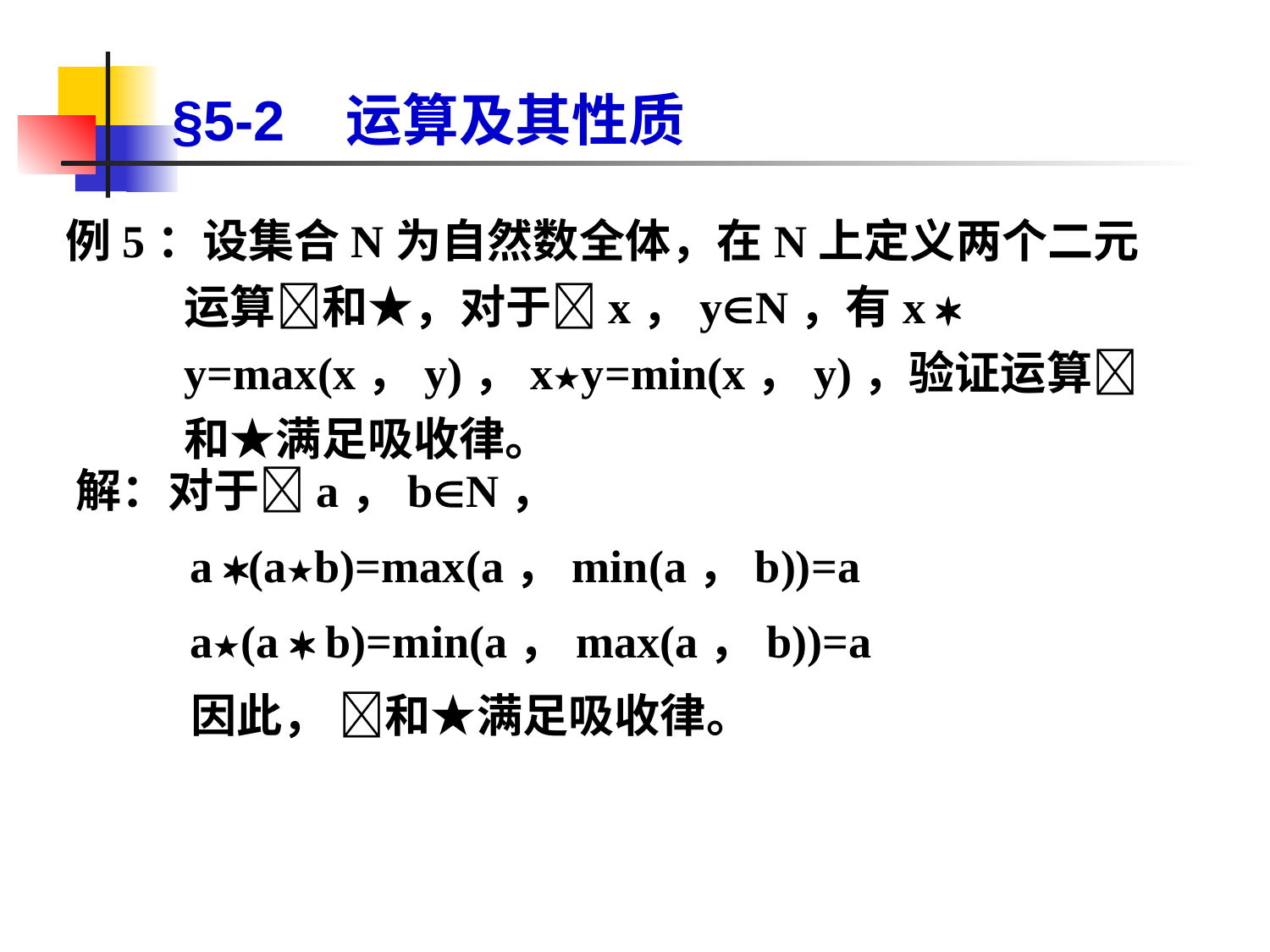

# §5-2   运算及其性质
例5：设集合N为自然数全体，在N上定义两个二元运算∗和★，对于∀x，y∈N，有x ∗ y=max(x，y)，x★y=min(x，y)，验证运算∗和★满足吸收律。
解：对于∀a，b∈N，
          a ∗(a★b)=max(a，min(a，b))=a
          a★(a ∗ b)=min(a，max(a，b))=a
          因此， ∗和★满足吸收律。
18